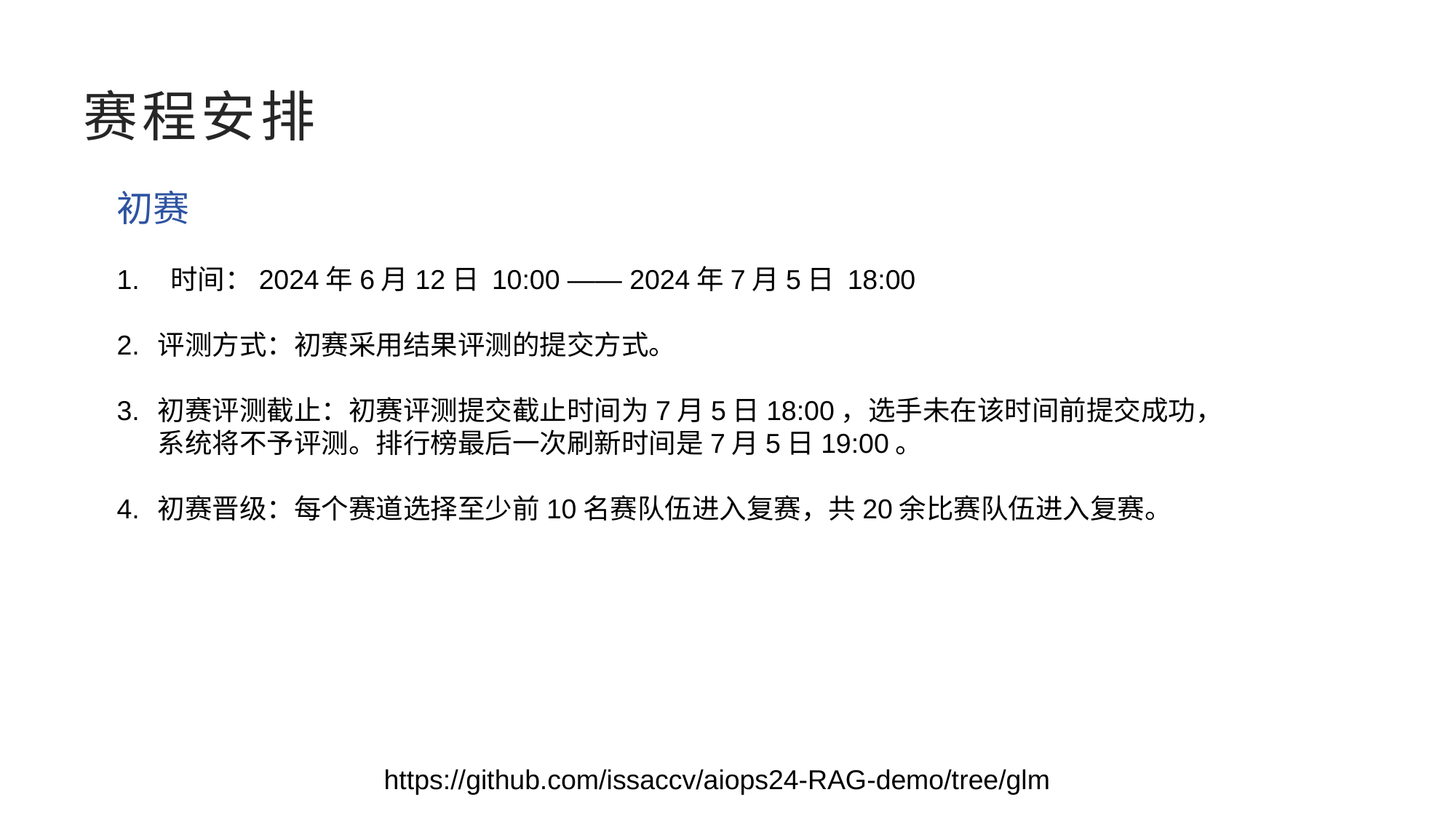

# 赛程安排
初赛

 时间：2024年6月12日 10:00 —— 2024年7月5日 18:00

评测方式：初赛采用结果评测的提交方式。

初赛评测截止：初赛评测提交截止时间为7月5日18:00，选手未在该时间前提交成功，系统将不予评测。排行榜最后一次刷新时间是7月5日19:00。

初赛晋级：每个赛道选择至少前10名赛队伍进入复赛，共20余比赛队伍进入复赛。

https://github.com/issaccv/aiops24-RAG-demo/tree/glm